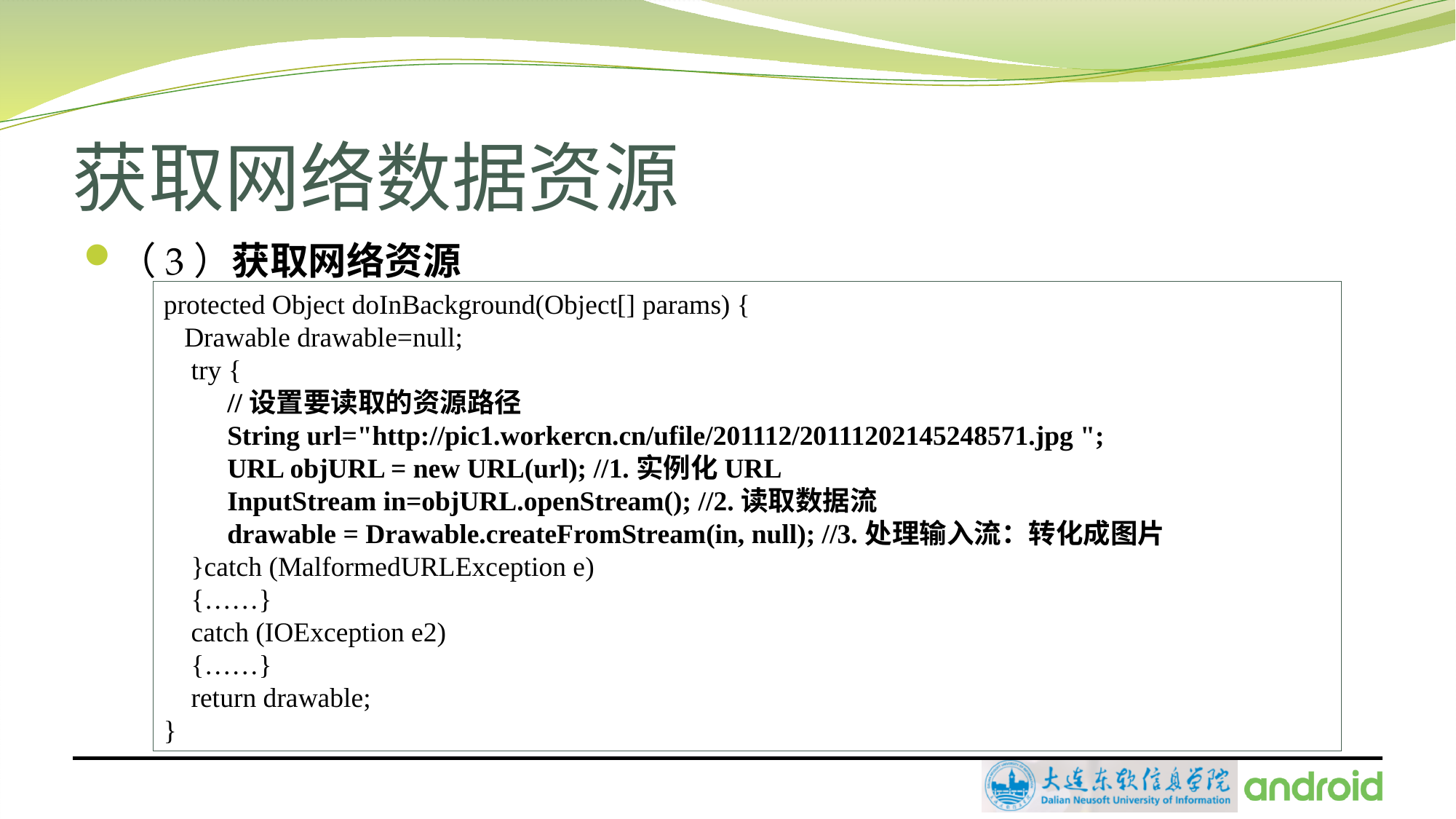

# 获取网络数据资源
（3）获取网络资源
protected Object doInBackground(Object[] params) {
   Drawable drawable=null;
    try {
//设置要读取的资源路径
String url="http://pic1.workercn.cn/ufile/201112/20111202145248571.jpg ";
URL objURL = new URL(url); //1.实例化URL
InputStream in=objURL.openStream(); //2.读取数据流
drawable = Drawable.createFromStream(in, null); //3.处理输入流：转化成图片
    }catch (MalformedURLException e)
    {……}
    catch (IOException e2)
    {……}
    return drawable;
}